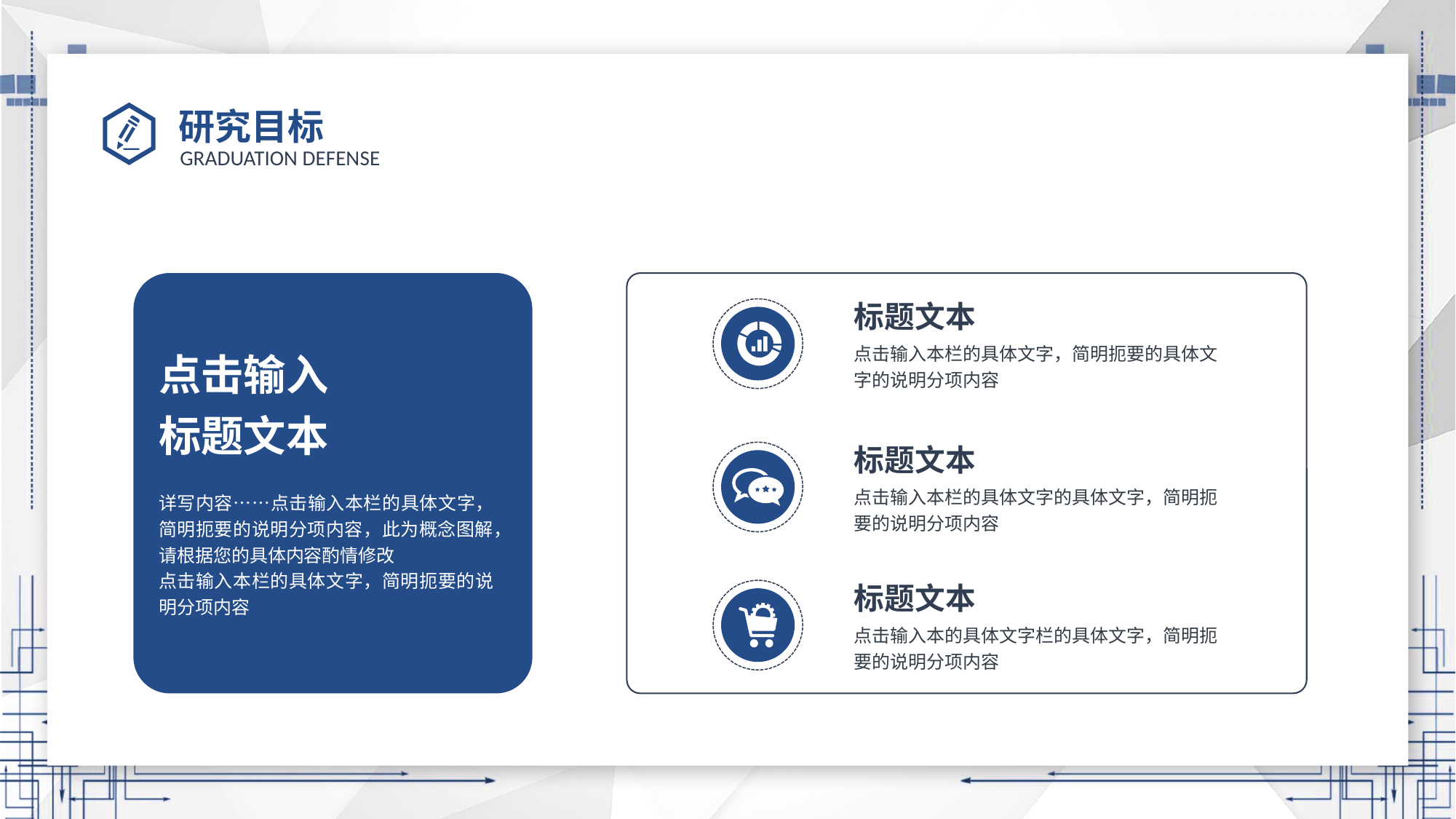

# 研究目标

标题文本

点击输入
标题文本
点击输入本栏的具体文字，简明扼要的具体文字的说明分项内容
标题文本

点击输入本栏的具体文字的具体文字，简明扼要的说明分项内容
详写内容……点击输入本栏的具体文字，简明扼要的说明分项内容，此为概念图解，请根据您的具体内容酌情修改
点击输入本栏的具体文字，简明扼要的说明分项内容
标题文本

点击输入本的具体文字栏的具体文字，简明扼要的说明分项内容